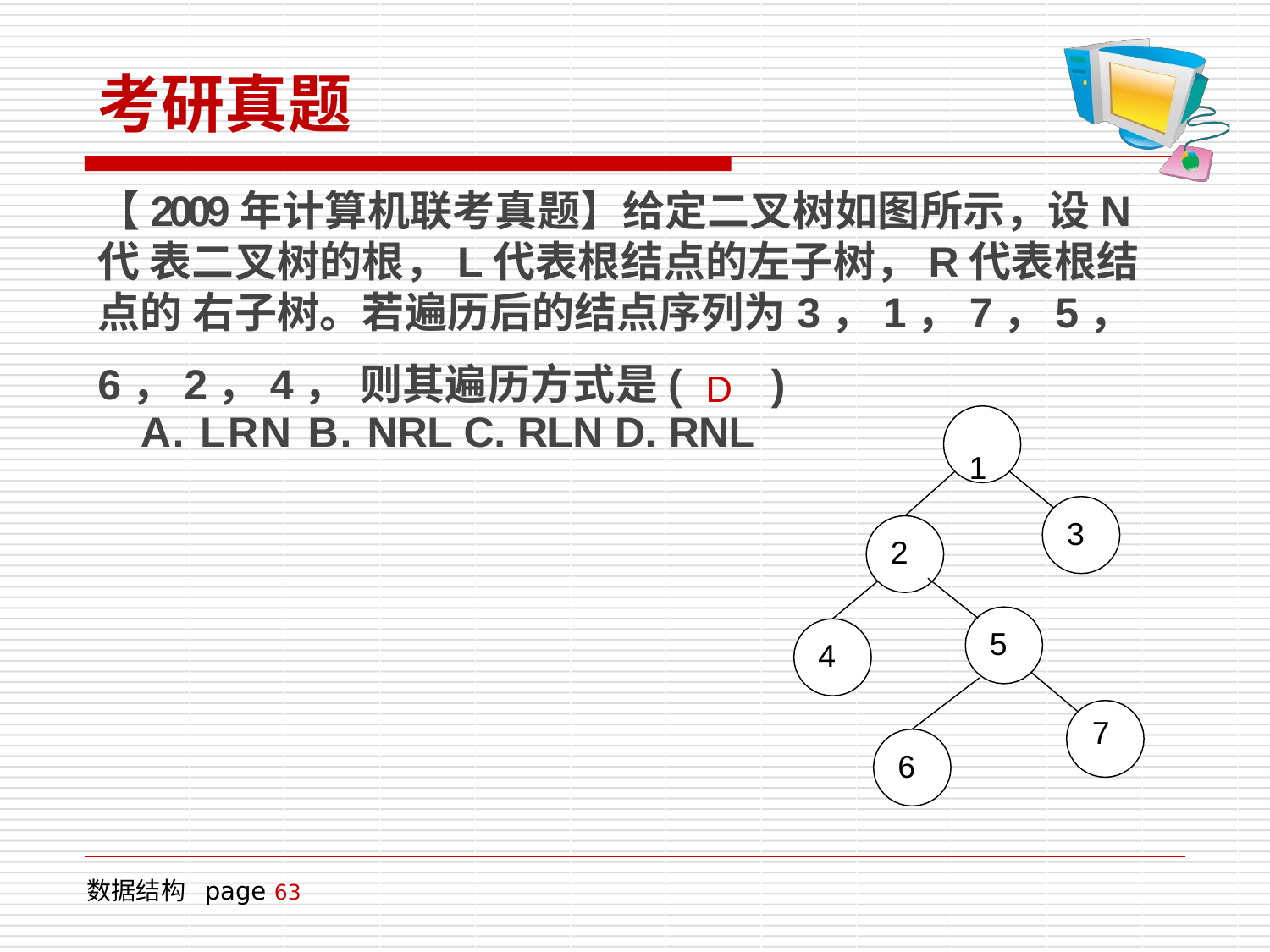

# 考研真题

【2009年计算机联考真题】给定二叉树如图所示，设N代 表二叉树的根，L代表根结点的左子树，R代表根结点的 右子树。若遍历后的结点序列为3，1，7，5，6，2，4，  则其遍历方式是( D )
A. LRN B. NRL C. RLN D. RNL
1

3

2

5
4

7
6

数据结构 page 63